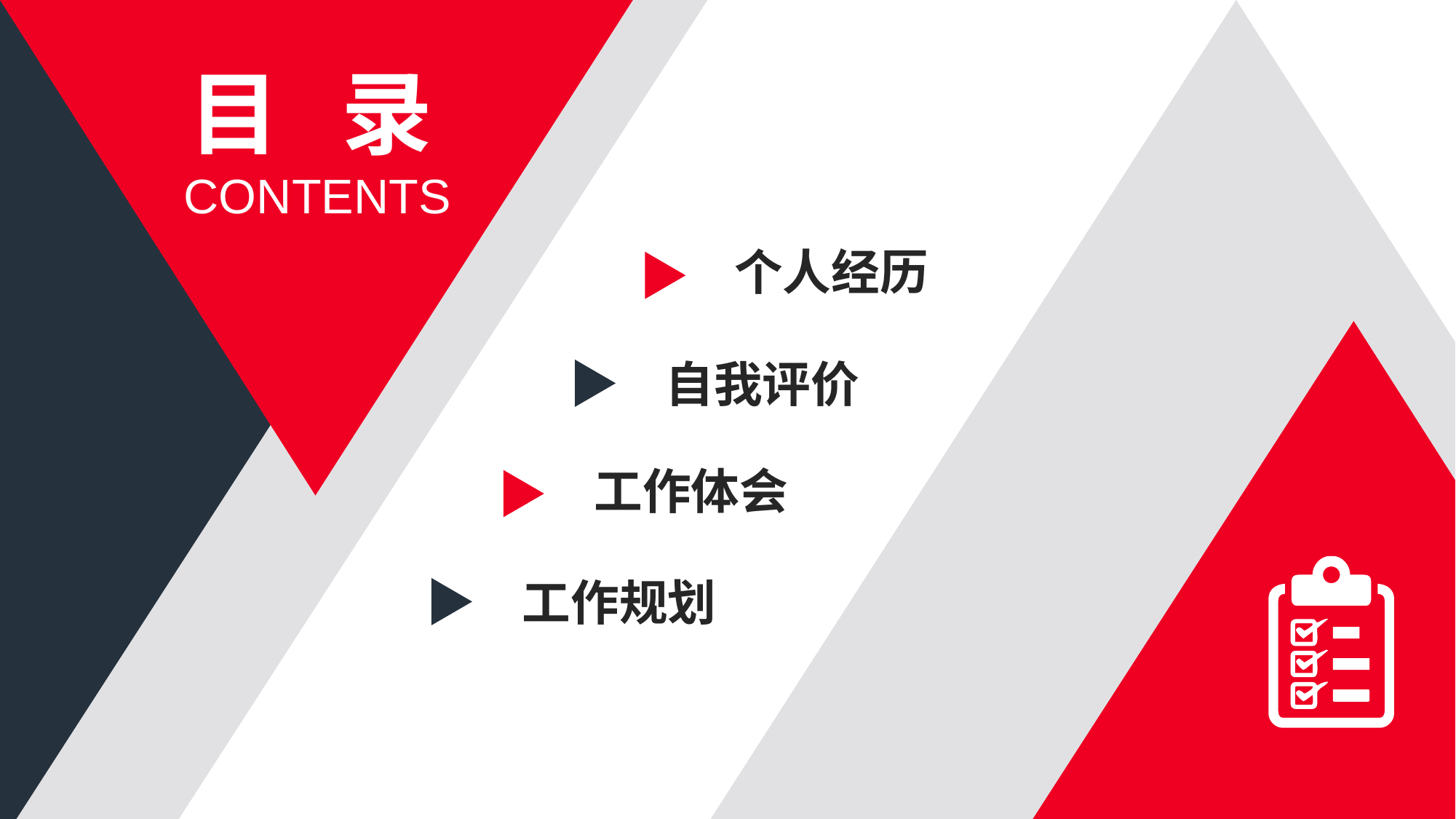

目   录
 CONTENTS

个人经历

自我评价

工作体会

工作规划